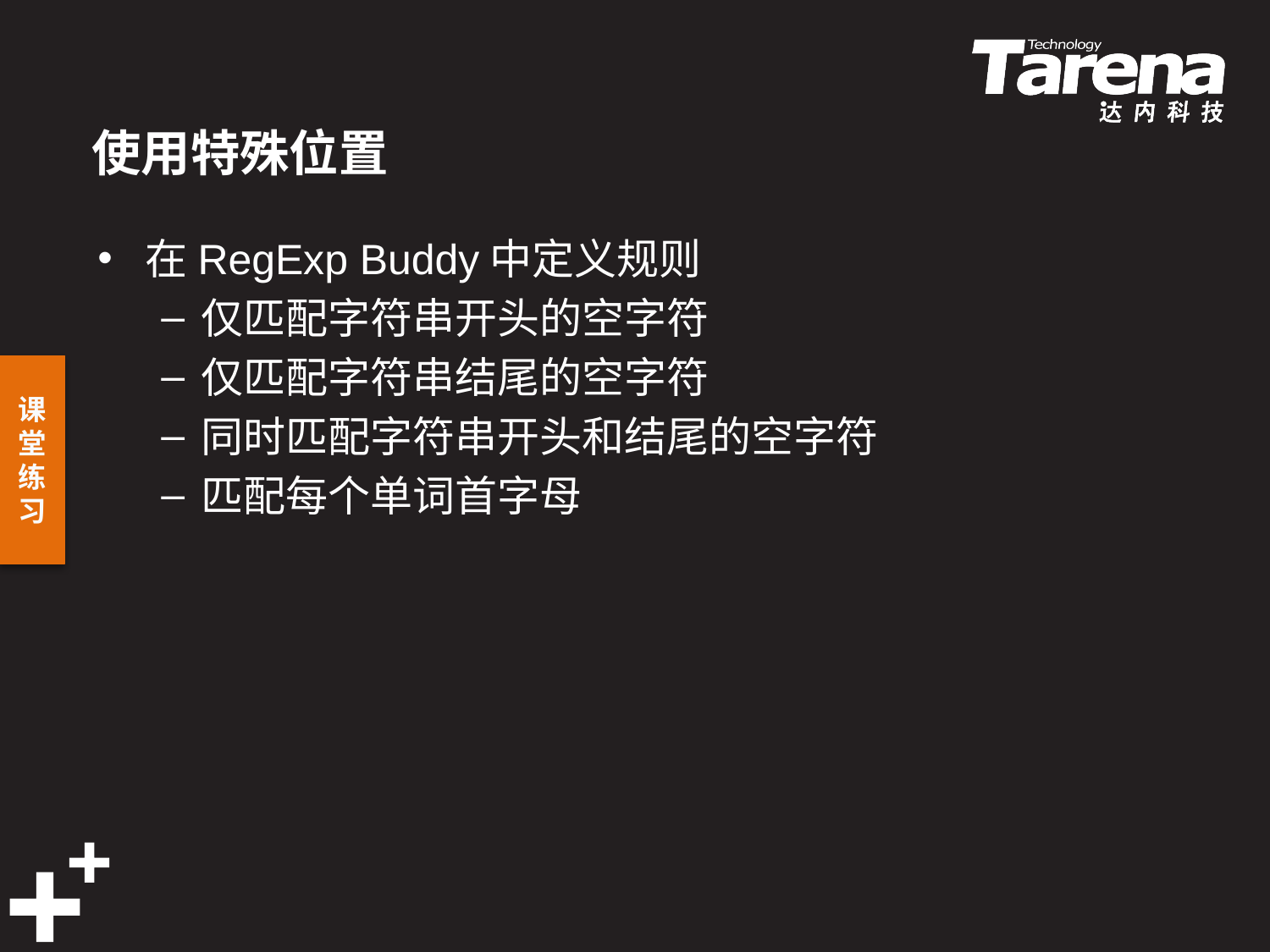

# 使用特殊位置
在RegExp Buddy中定义规则
仅匹配字符串开头的空字符
仅匹配字符串结尾的空字符
同时匹配字符串开头和结尾的空字符
匹配每个单词首字母